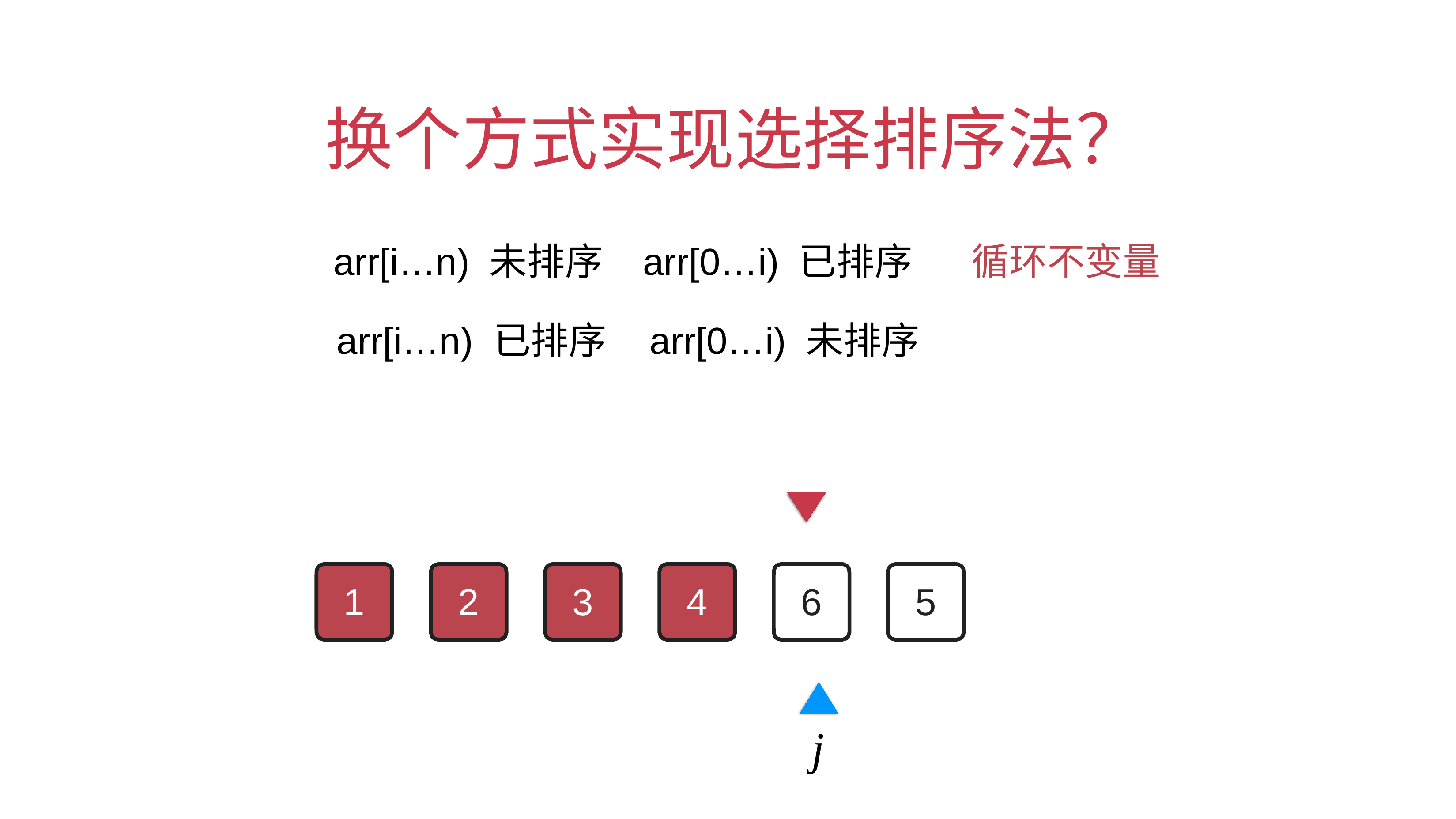

# 换个⽅式实现选择排序法？
arr[i…n) 未排序	arr[0…i) 已排序	循环不变量

arr[i…n) 已排序	arr[0…i) 未排序

1
2
3
4
6
5

j